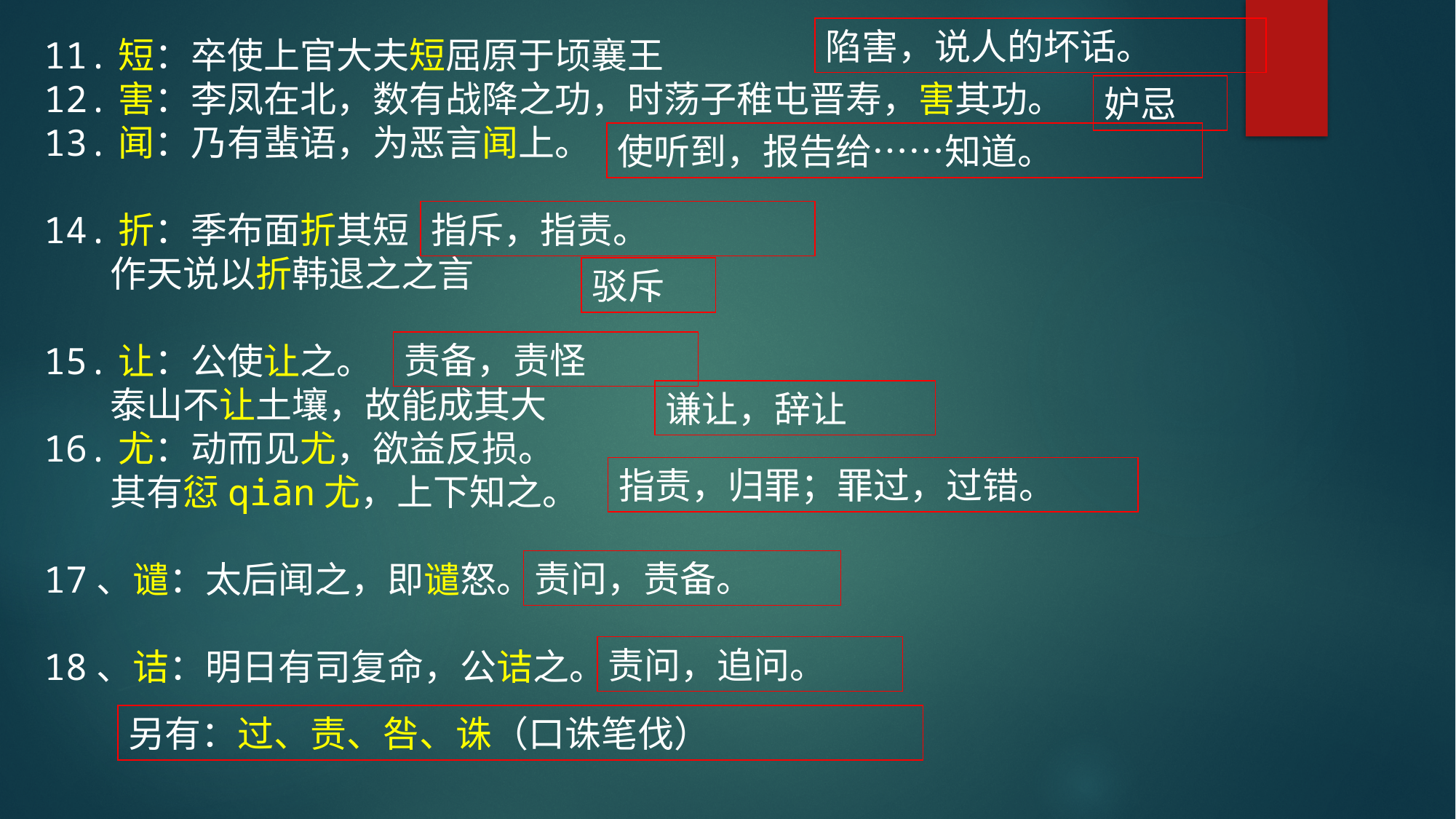

陷害，说人的坏话。
11.短：卒使上官大夫短屈原于顷襄王
12.害：李凤在北，数有战降之功，时荡子稚屯晋寿，害其功。
13.闻：乃有蜚语，为恶言闻上。

14.折：季布面折其短
       作天说以折韩退之之言

15.让：公使让之。
       泰山不让土壤，故能成其大
16.尤：动而见尤，欲益反损。
       其有愆qiān尤，上下知之。

17、谴：太后闻之，即谴怒。

18、诘：明日有司复命，公诘之。
妒忌
使听到，报告给……知道。
指斥，指责。
驳斥
责备，责怪
谦让，辞让
指责，归罪；罪过，过错。
责问，责备。
责问，追问。
另有：过、责、咎、诛（口诛笔伐）